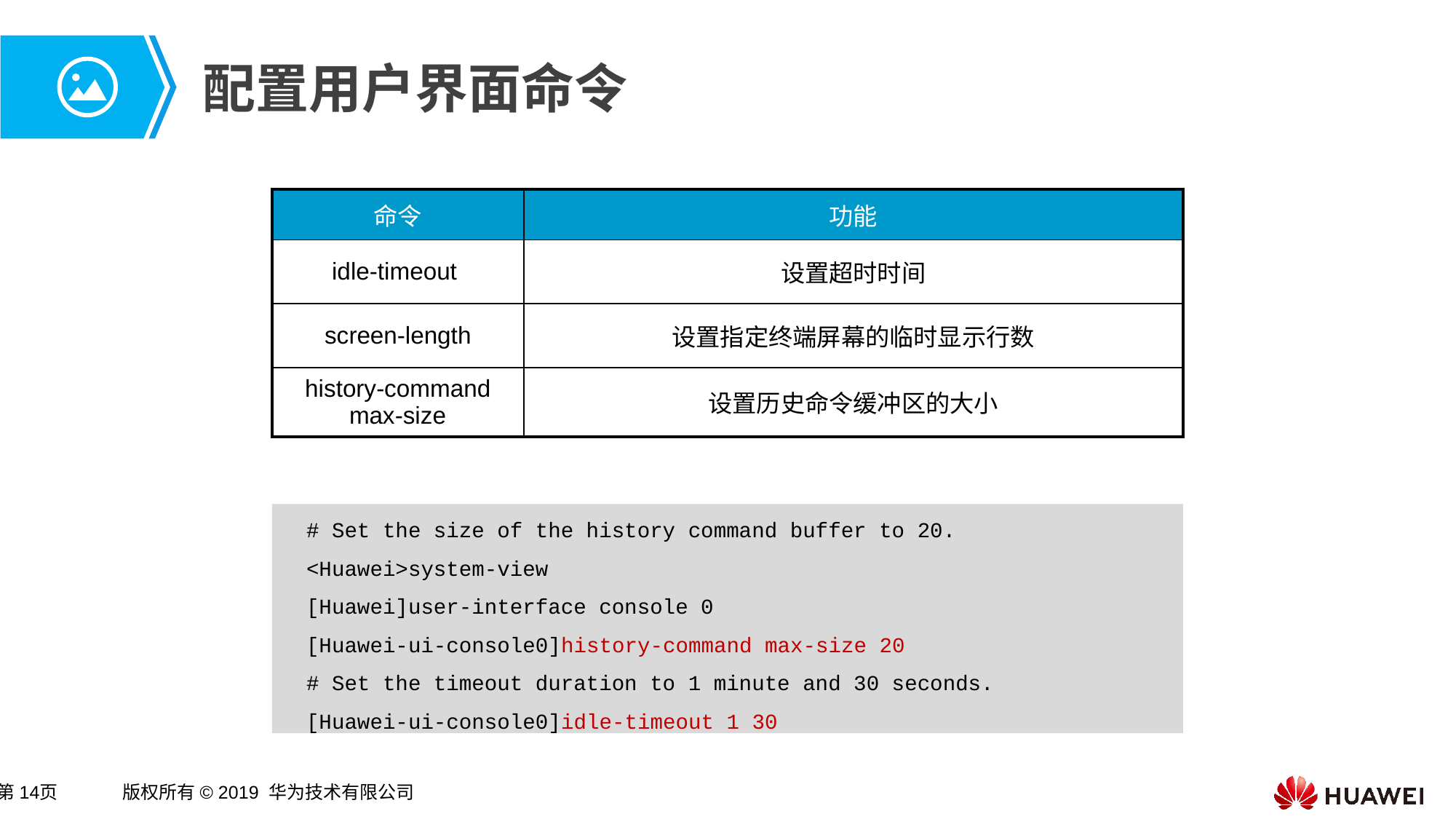

# 配置用户界面命令
| 命令 | 功能 |
| --- | --- |
| idle-timeout | 设置超时时间 |
| screen-length | 设置指定终端屏幕的临时显示行数 |
| history-command max-size | 设置历史命令缓冲区的大小 |
# Set the size of the history command buffer to 20.
<Huawei>system-view
[Huawei]user-interface console 0
[Huawei-ui-console0]history-command max-size 20
# Set the timeout duration to 1 minute and 30 seconds.
[Huawei-ui-console0]idle-timeout 1 30